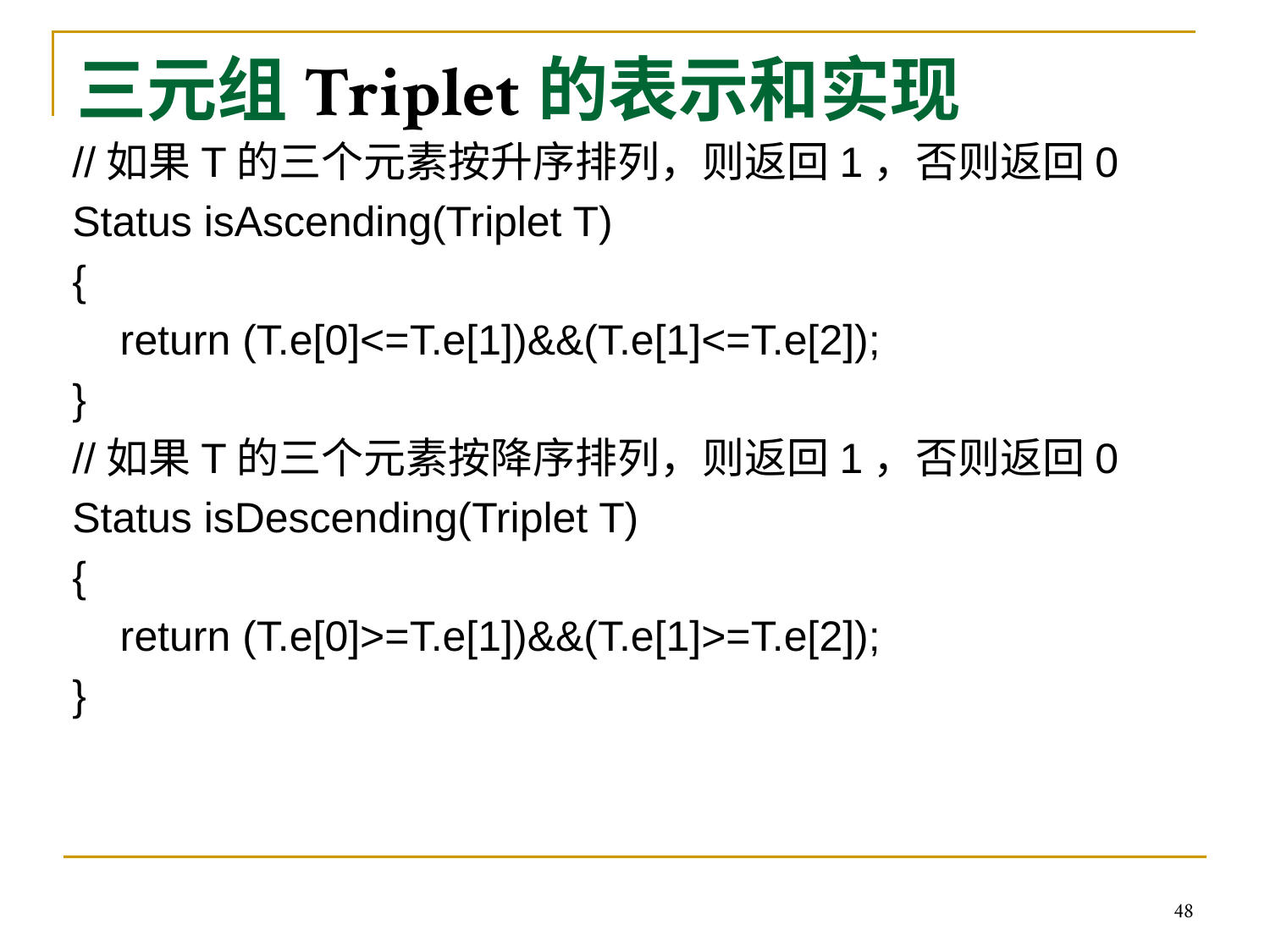

# 三元组Triplet的表示和实现
//如果T的三个元素按升序排列，则返回1，否则返回0
Status isAscending(Triplet T)
{
	return (T.e[0]<=T.e[1])&&(T.e[1]<=T.e[2]);
}
//如果T的三个元素按降序排列，则返回1，否则返回0
Status isDescending(Triplet T)
{
	return (T.e[0]>=T.e[1])&&(T.e[1]>=T.e[2]);
}

48